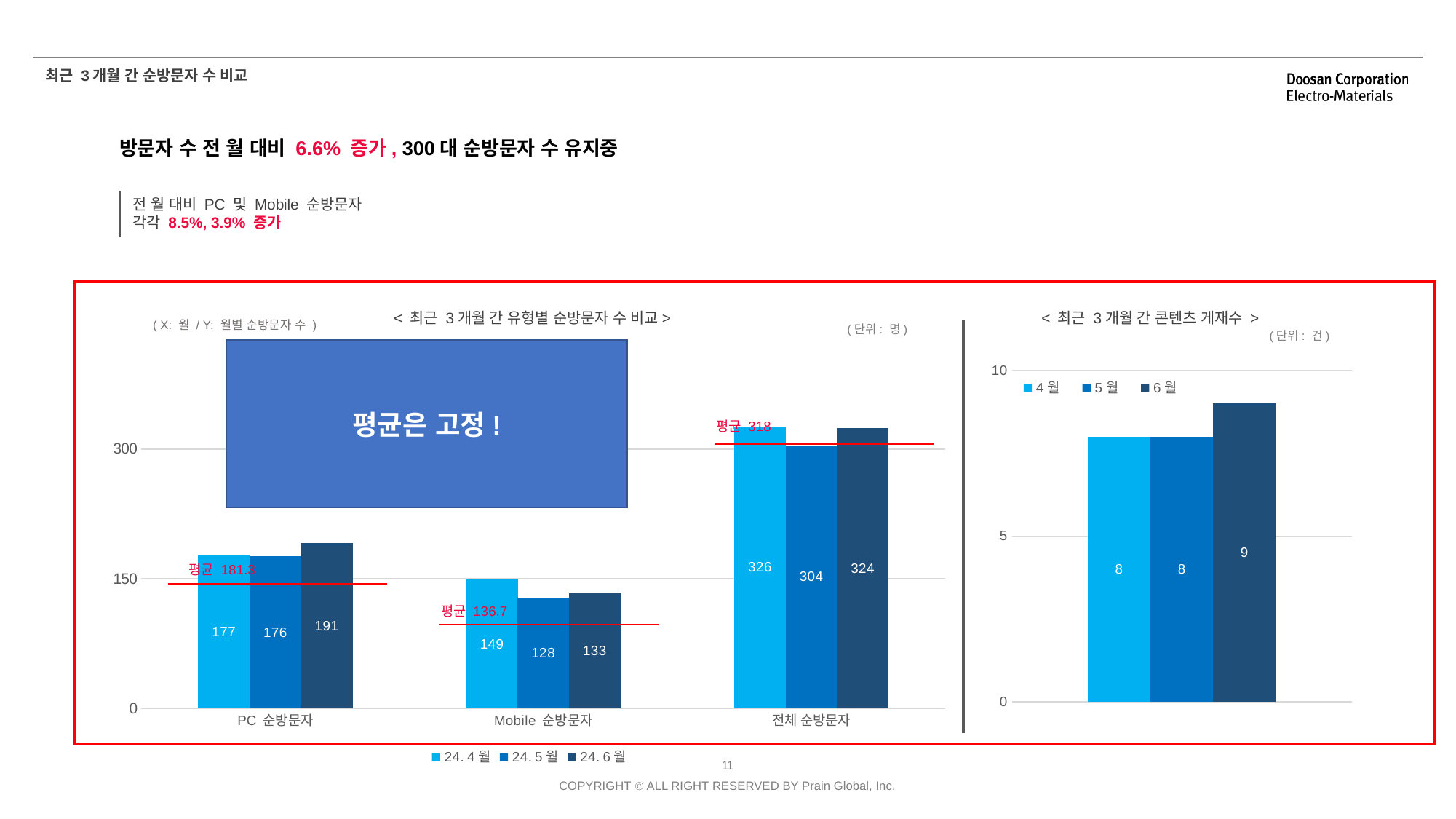

최근 3개월 간 순방문자 수 비교
방문자 수 전 월 대비 6.6% 증가, 300대 순방문자 수 유지중
전 월 대비 PC 및 Mobile 순방문자
각각 8.5%, 3.9% 증가

 < 최근 3개월 간 유형별 순방문자 수 비교>
 < 최근 3개월 간 콘텐츠 게재수 >
( X: 월 / Y: 월별 순방문자 수 )
(단위: 명)
(단위: 건)
평균은 고정!

### Chart

| Category | 24. 4월 | 24. 5월 | 24. 6월 |
|---|---|---|---|
| PC 순방문자 | 177.0 | 176.0 | 191.0 |
| Mobile 순방문자 | 149.0 | 128.0 | 133.0 |
| 전체 순방문자 | 326.0 | 304.0 | 324.0 |

### Chart

| Category | 4월 | 5월 | 6월 |
|---|---|---|---|
| 항목 1 | 8.0 | 8.0 | 9.0 |
평균 318
평균 181.3
평균 136.7